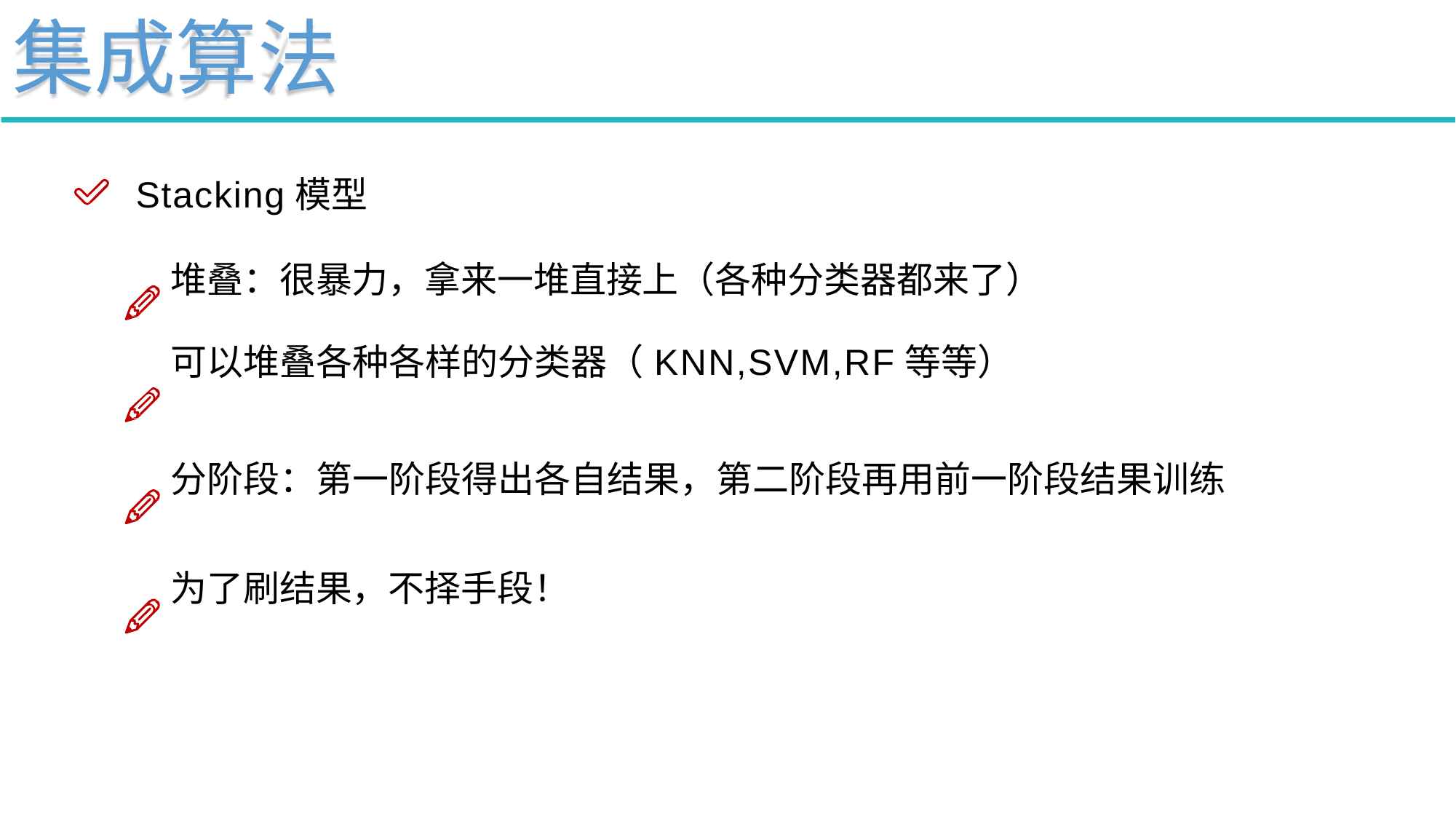

# 集成算法
Stacking模型

堆叠：很暴力，拿来一堆直接上（各种分类器都来了）

可以堆叠各种各样的分类器（KNN,SVM,RF等等）
分阶段：第一阶段得出各自结果，第二阶段再用前一阶段结果训练 为了刷结果，不择手段！